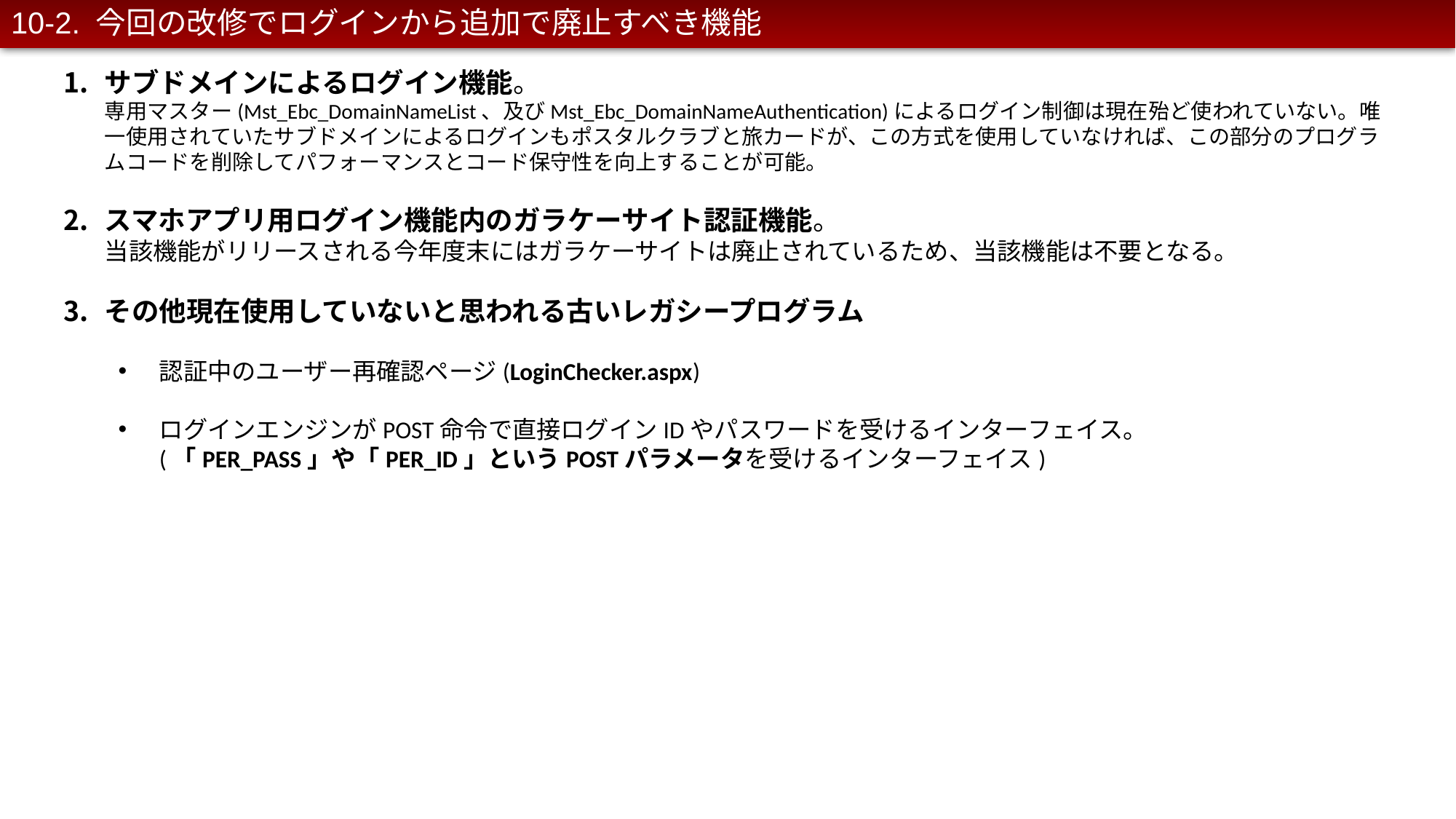

10-2. 今回の改修でログインから追加で廃止すべき機能
サブドメインによるログイン機能。
専用マスター(Mst_Ebc_DomainNameList、及びMst_Ebc_DomainNameAuthentication)によるログイン制御は現在殆ど使われていない。唯一使用されていたサブドメインによるログインもポスタルクラブと旅カードが、この方式を使用していなければ、この部分のプログラムコードを削除してパフォーマンスとコード保守性を向上することが可能。
スマホアプリ用ログイン機能内のガラケーサイト認証機能。
当該機能がリリースされる今年度末にはガラケーサイトは廃止されているため、当該機能は不要となる。
その他現在使用していないと思われる古いレガシープログラム

認証中のユーザー再確認ページ(LoginChecker.aspx)
ログインエンジンがPOST命令で直接ログインIDやパスワードを受けるインターフェイス。
(「PER_PASS」や「PER_ID」というPOSTパラメータを受けるインターフェイス)